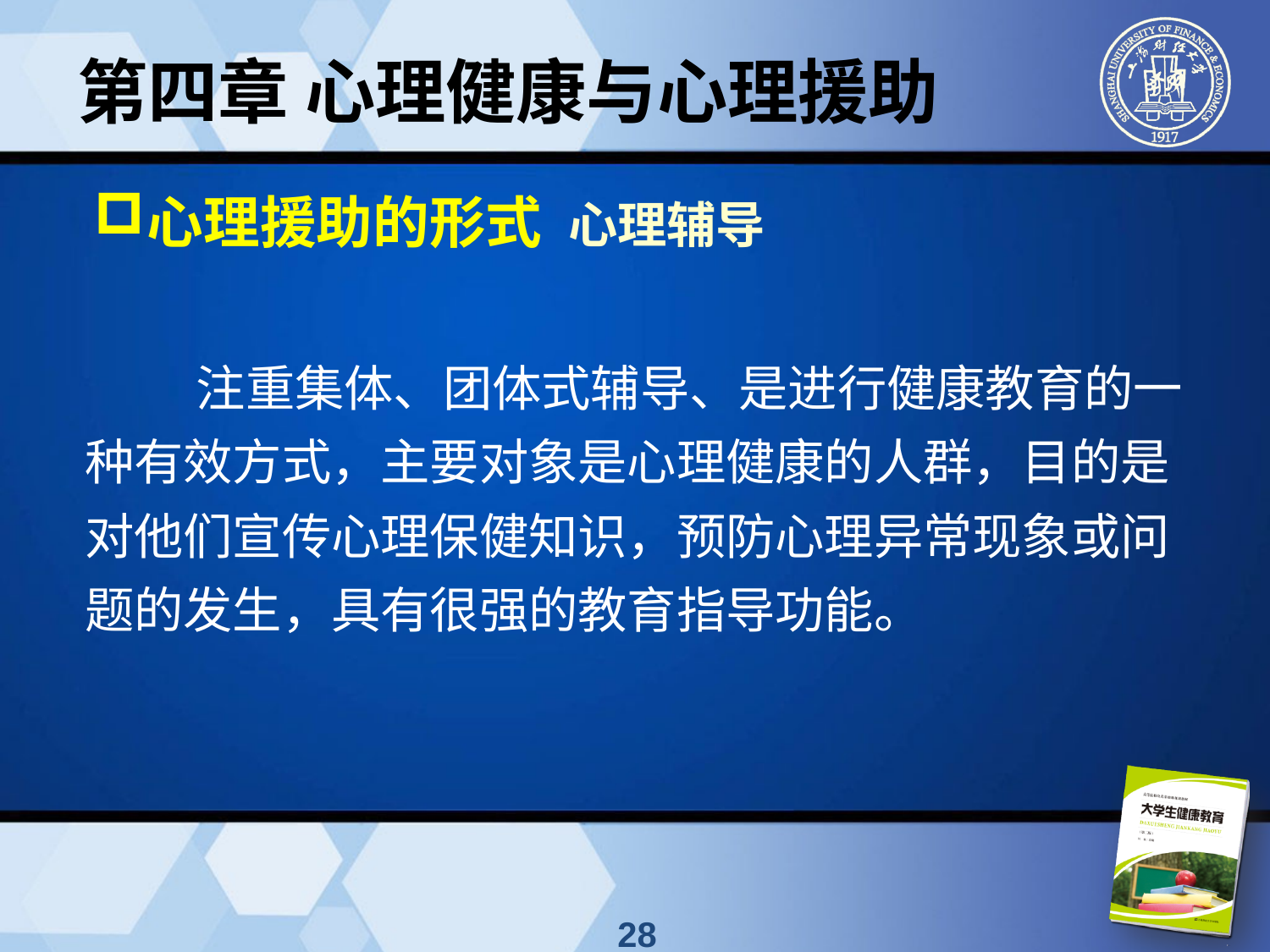

第四章 心理健康与心理援助
心理援助的形式  心理辅导
注重集体、团体式辅导、是进行健康教育的一种有效方式，主要对象是心理健康的人群，目的是对他们宣传心理保健知识，预防心理异常现象或问题的发生，具有很强的教育指导功能。
28